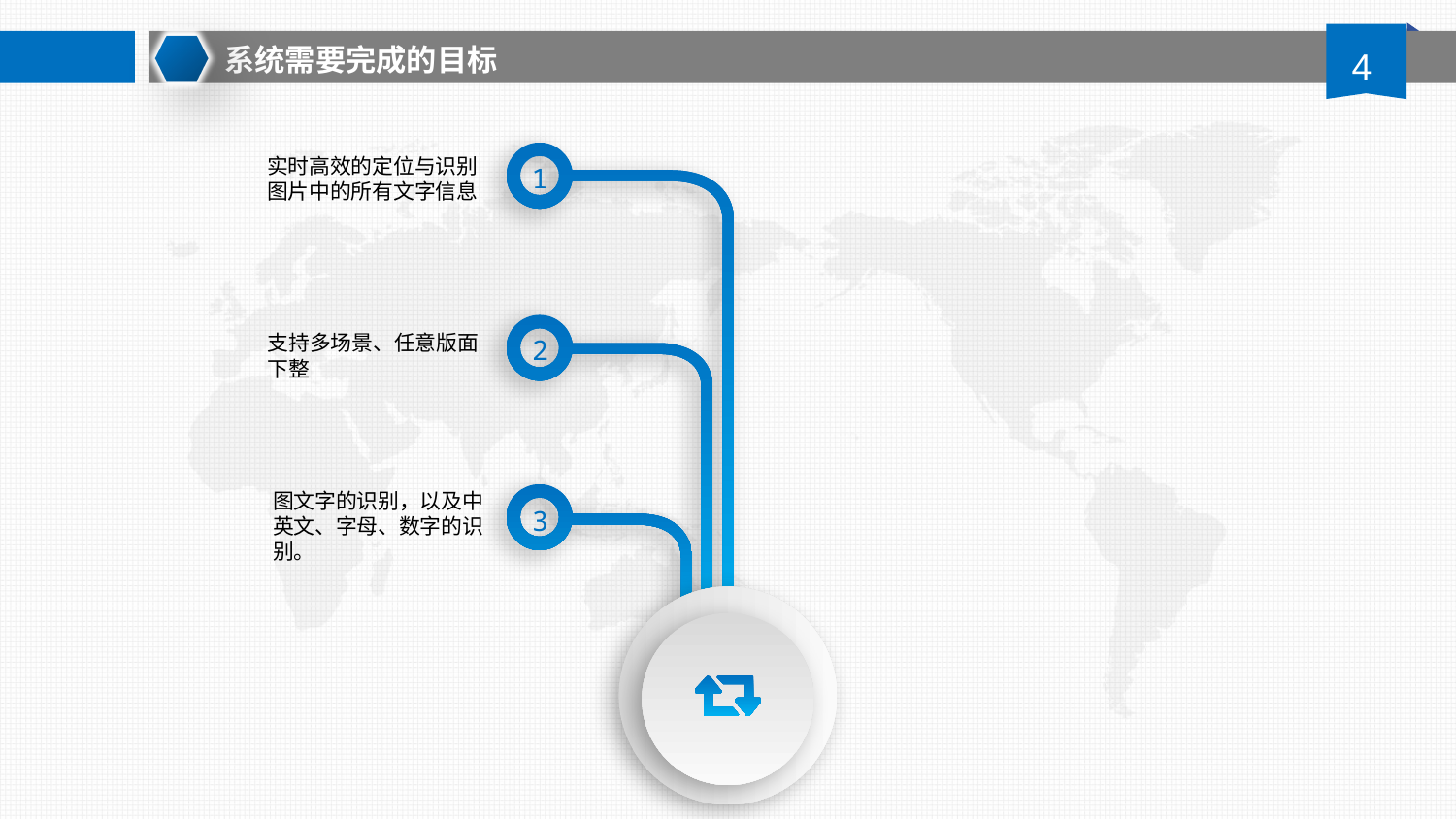

系统需要完成的目标

4

实时高效的定位与识别图片中的所有文字信息
1

支持多场景、任意版面下整
2
图文字的识别，以及中英文、字母、数字的识别。

3